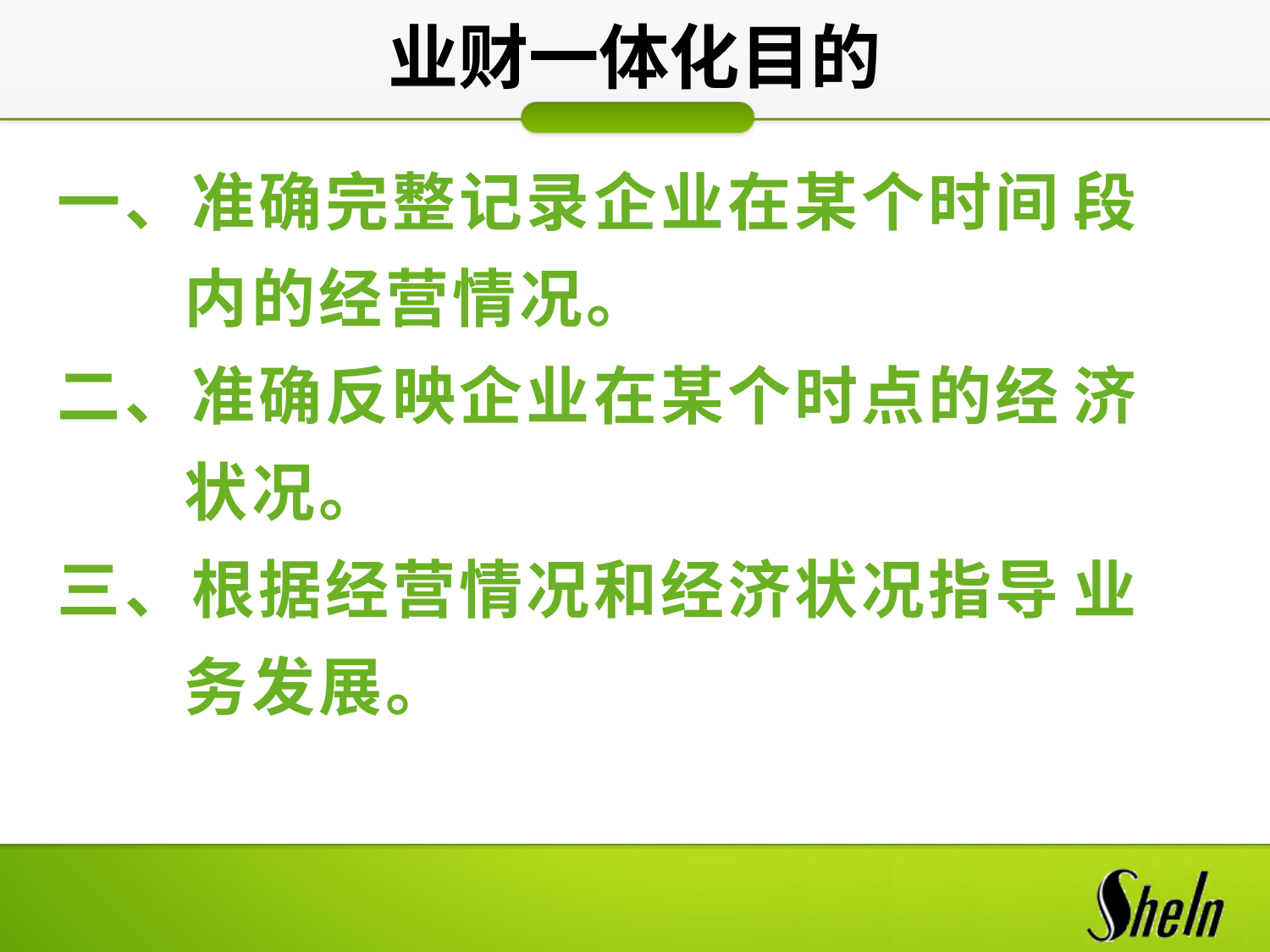

业财一体化目的
一、准确完整记录企业在某个时间	段
	内的经营情况。
二、准确反映企业在某个时点的经	济
	状况。
三、根据经营情况和经济状况指导	业
	务发展。